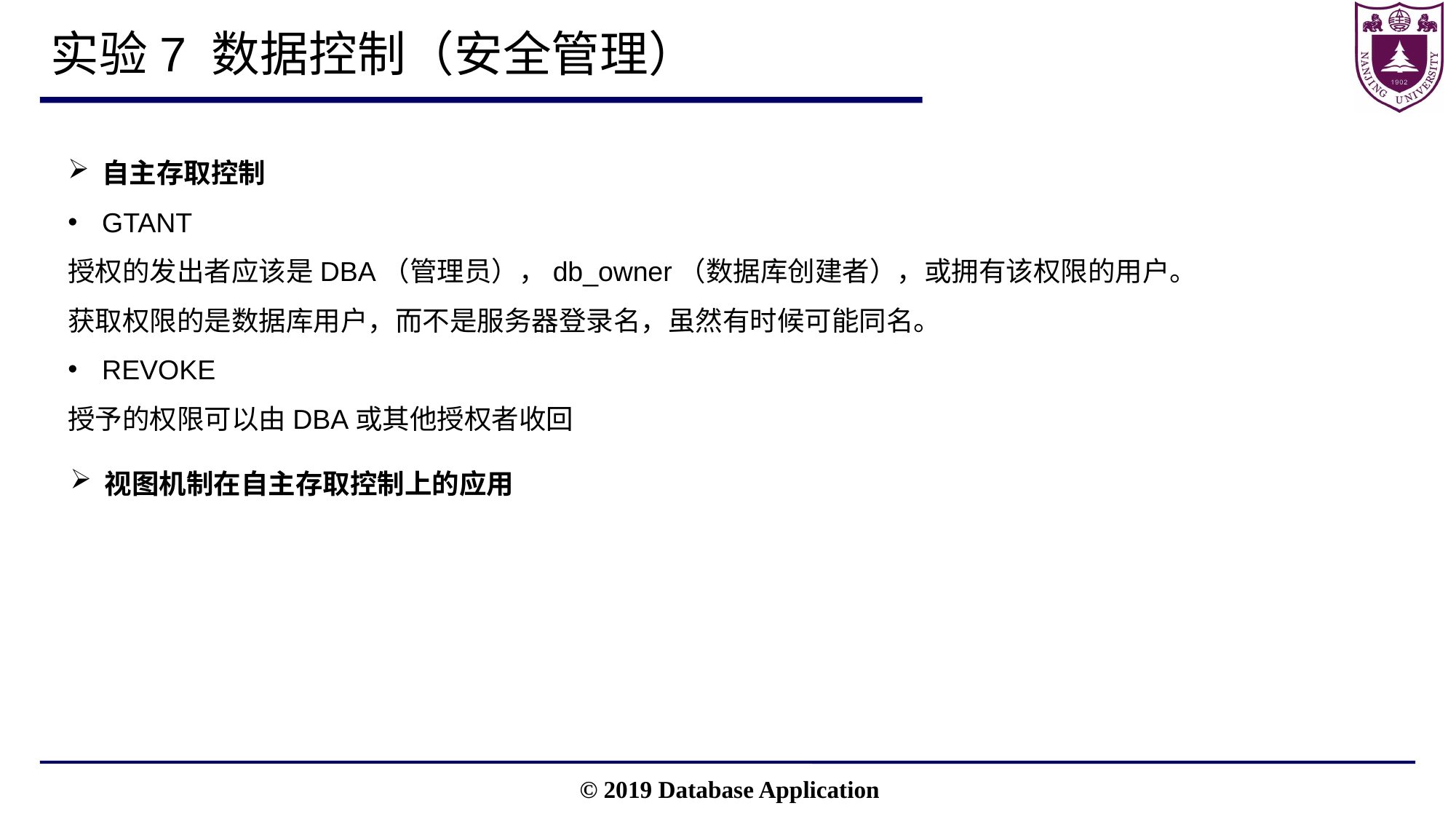

# 实验7 数据控制（安全管理）
自主存取控制
GTANT
授权的发出者应该是DBA（管理员），db_owner（数据库创建者），或拥有该权限的用户。
获取权限的是数据库用户，而不是服务器登录名，虽然有时候可能同名。
REVOKE
授予的权限可以由DBA或其他授权者收回
视图机制在自主存取控制上的应用